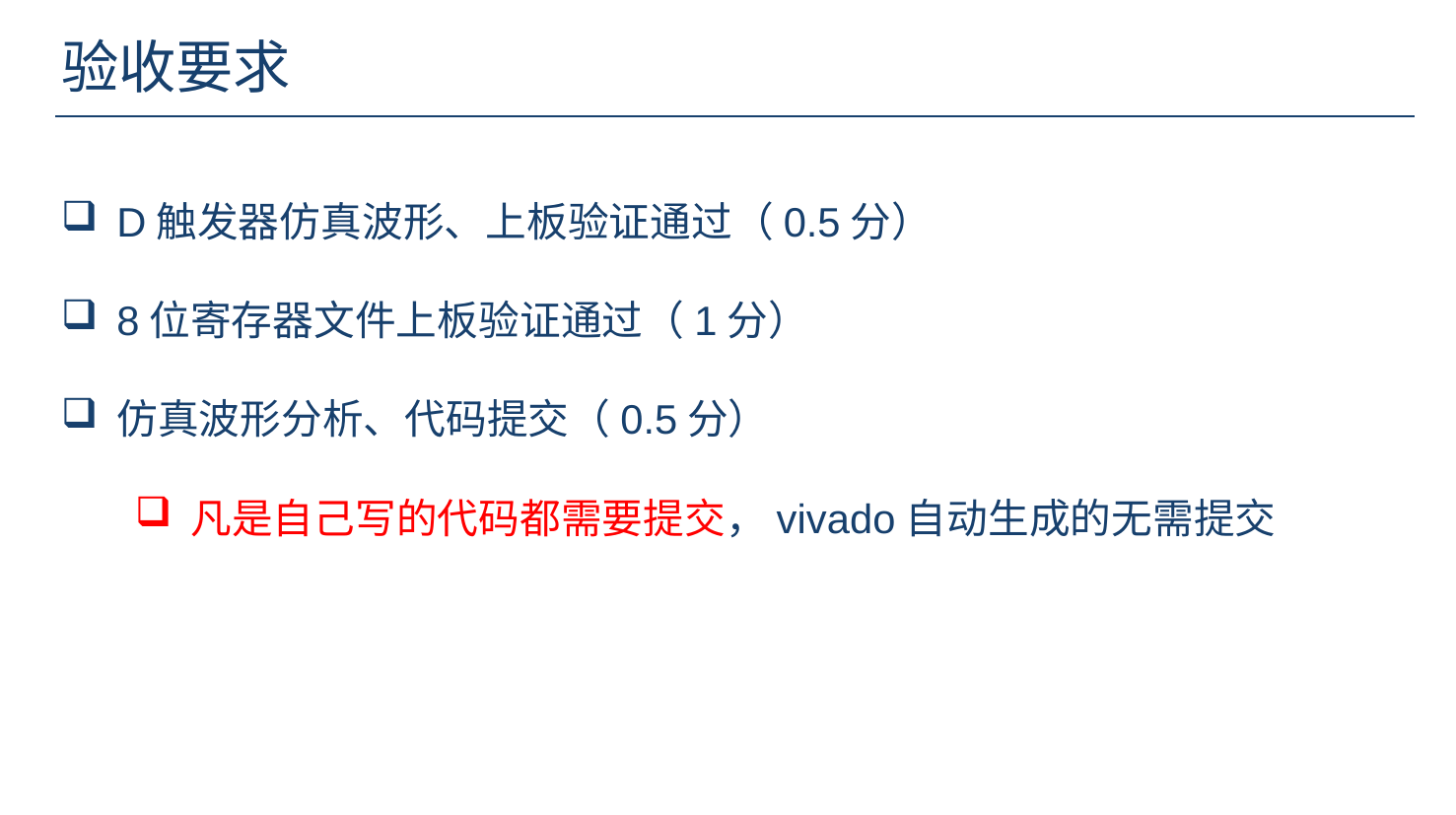

验收要求
D触发器仿真波形、上板验证通过（0.5分）
8位寄存器文件上板验证通过（1分）
仿真波形分析、代码提交（0.5分）
凡是自己写的代码都需要提交，vivado自动生成的无需提交